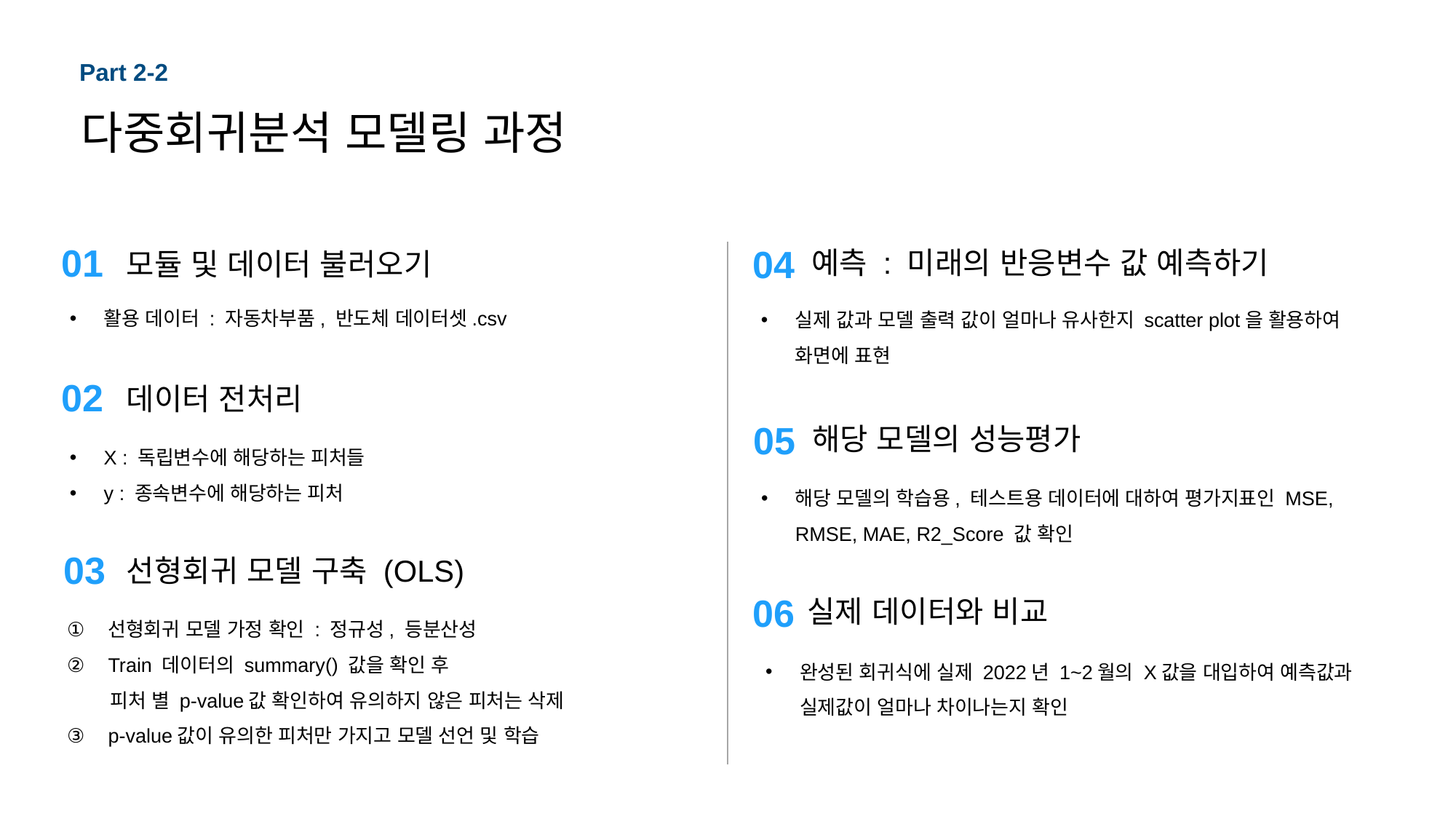

Part 2-2
다중회귀분석 모델링 과정
01
04
예측 : 미래의 반응변수 값 예측하기
모듈 및 데이터 불러오기
실제 값과 모델 출력 값이 얼마나 유사한지 scatter plot을 활용하여 화면에 표현
활용 데이터 : 자동차부품, 반도체 데이터셋.csv
02
데이터 전처리
05
해당 모델의 성능평가
X : 독립변수에 해당하는 피처들
y : 종속변수에 해당하는 피처
해당 모델의 학습용, 테스트용 데이터에 대하여 평가지표인 MSE, RMSE, MAE, R2_Score 값 확인
03
선형회귀 모델 구축 (OLS)
06
실제 데이터와 비교
선형회귀 모델 가정 확인 : 정규성, 등분산성
Train 데이터의 summary() 값을 확인 후
       피처 별 p-value값 확인하여 유의하지 않은 피처는 삭제
p-value값이 유의한 피처만 가지고 모델 선언 및 학습
완성된 회귀식에 실제 2022년 1~2월의 X값을 대입하여 예측값과 실제값이 얼마나 차이나는지 확인